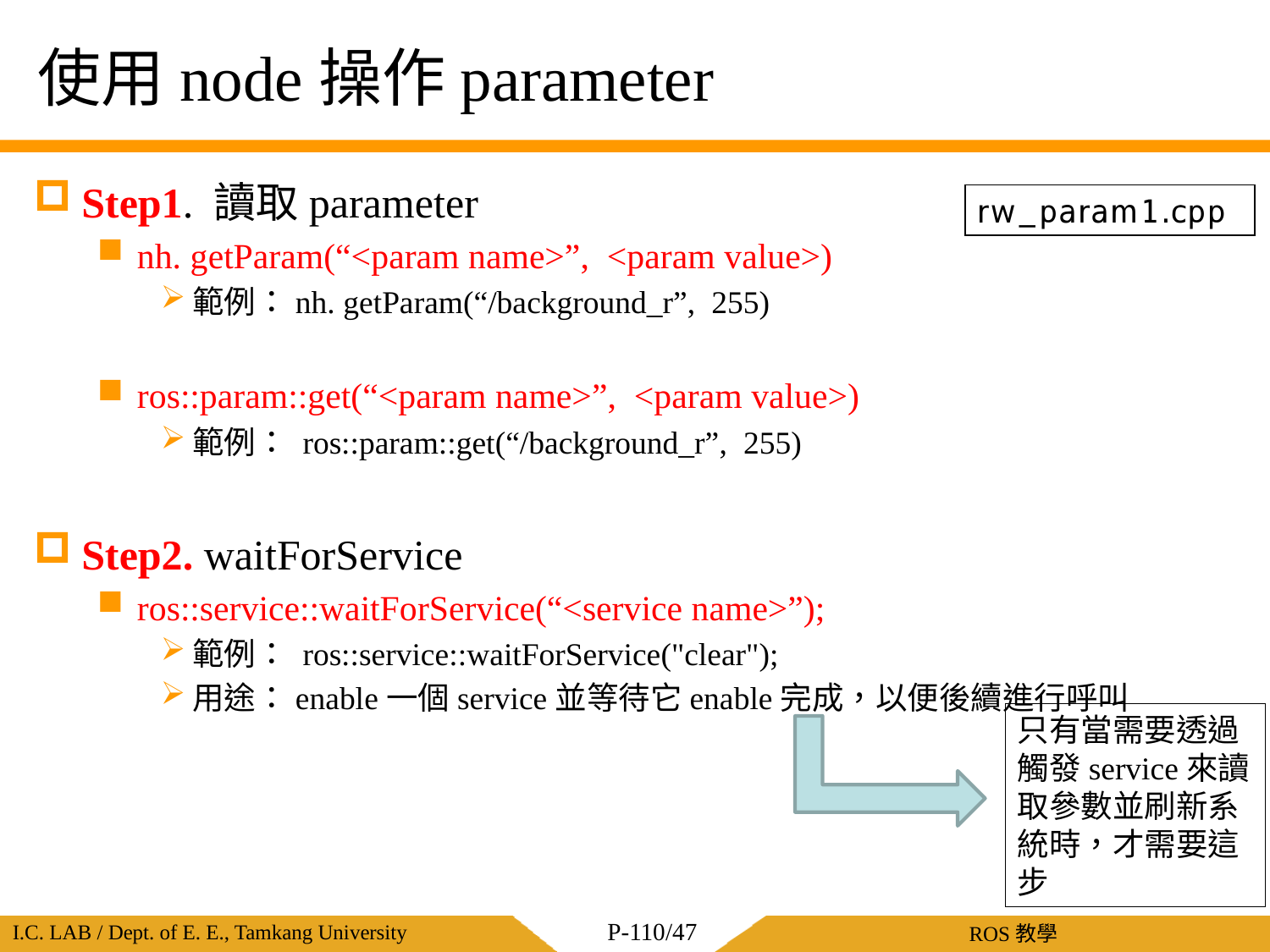

# 使用node操作parameter
Step1. 讀取parameter
nh. getParam(“<param name>”,  <param value>)
範例：nh. getParam(“/background_r”,  255)

ros::param::get(“<param name>”,  <param value>)
範例： ros::param::get(“/background_r”,  255)

Step2. waitForService
ros::service::waitForService(“<service name>”);
範例： ros::service::waitForService("clear");
用途：enable一個service並等待它enable完成，以便後續進行呼叫

rw_param1.cpp

只有當需要透過觸發service來讀取參數並刷新系統時，才需要這步